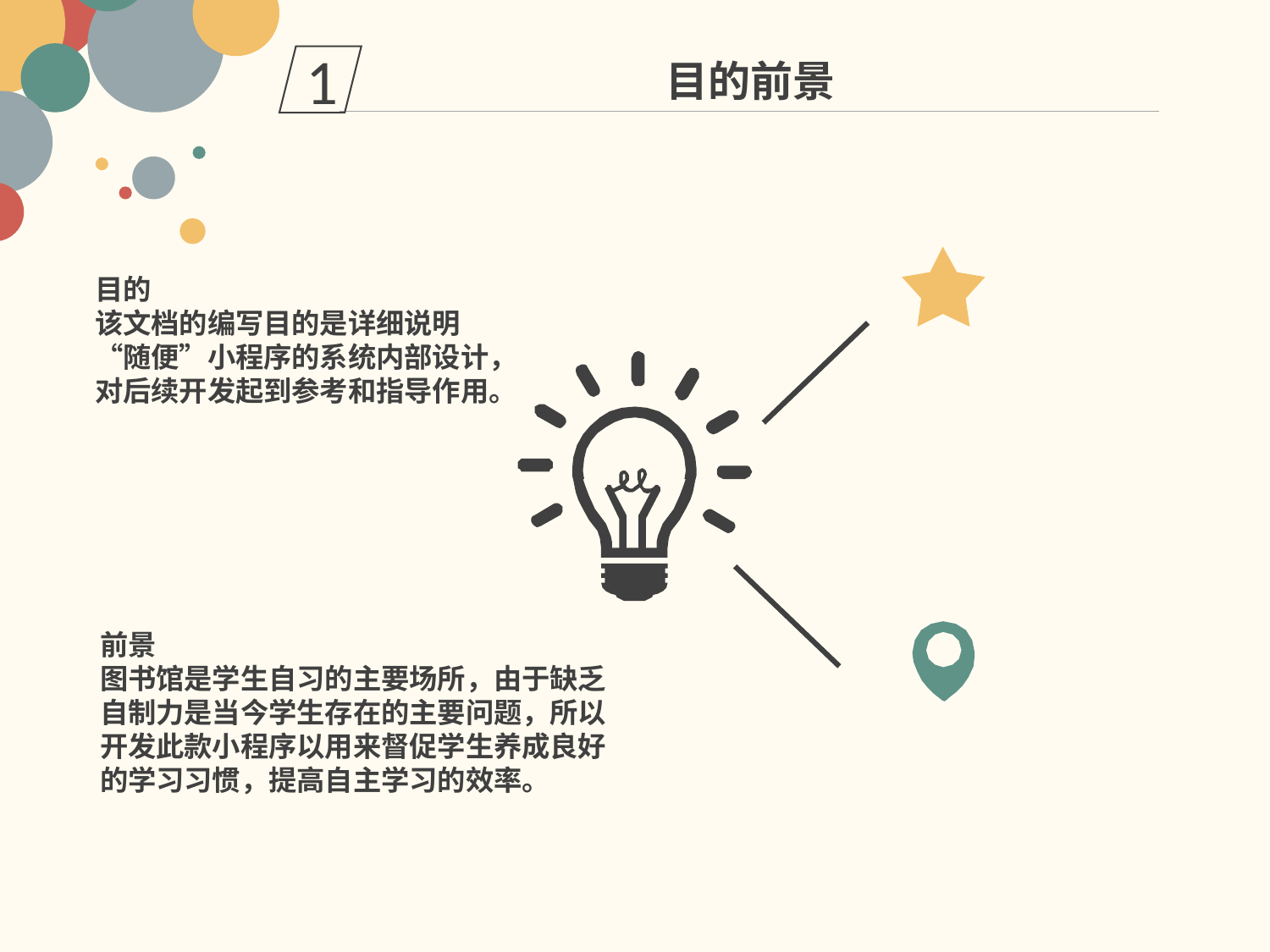

1
目的前景

目的
该文档的编写目的是详细说明“随便”小程序的系统内部设计，对后续开发起到参考和指导作用。

前景
图书馆是学生自习的主要场所，由于缺乏自制力是当今学生存在的主要问题，所以开发此款小程序以用来督促学生养成良好的学习习惯，提高自主学习的效率。